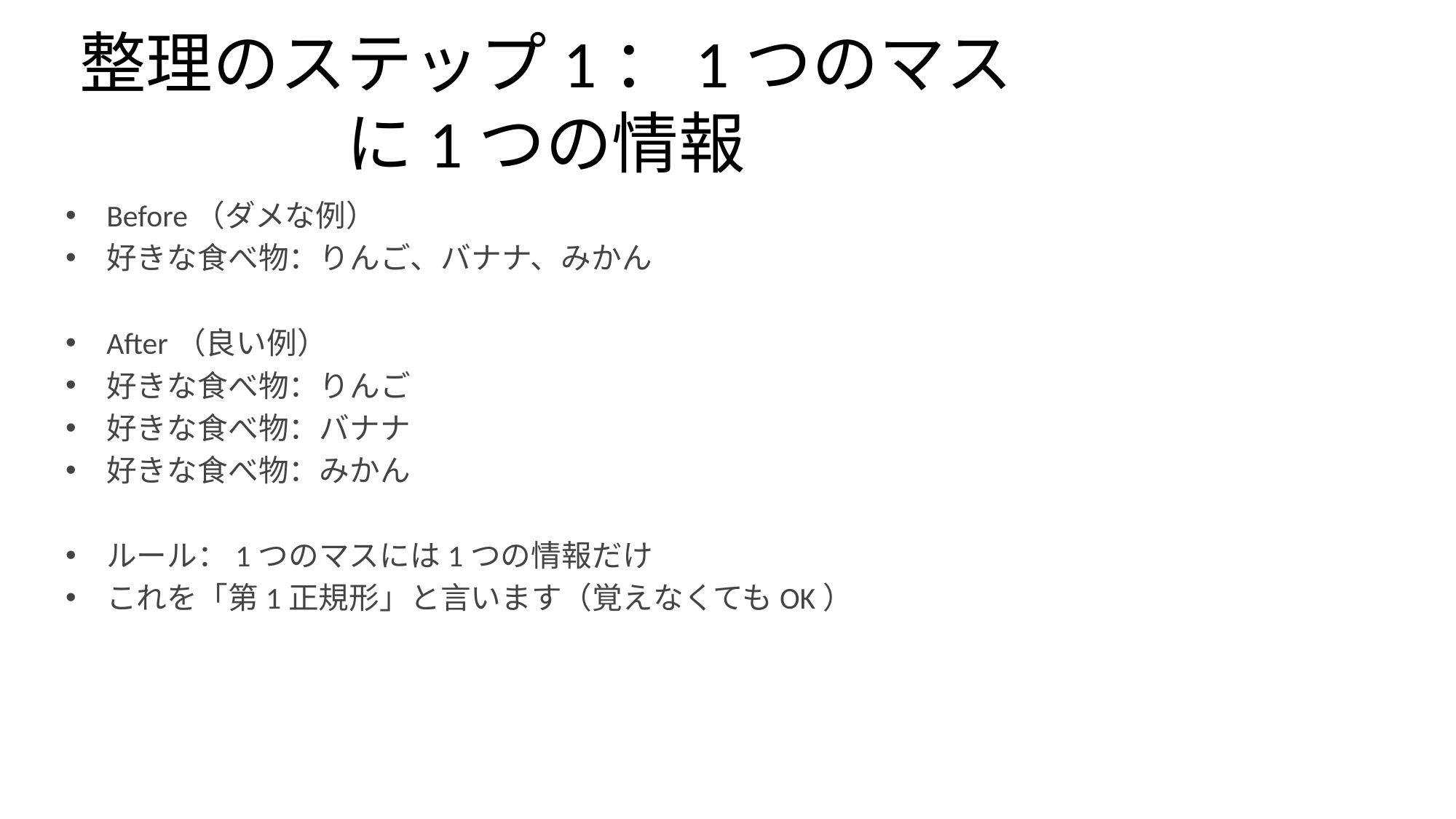

# 整理のステップ1：1つのマスに1つの情報
Before（ダメな例）
好きな食べ物：りんご、バナナ、みかん

After（良い例）
好きな食べ物：りんご
好きな食べ物：バナナ
好きな食べ物：みかん

ルール：1つのマスには1つの情報だけ
これを「第1正規形」と言います（覚えなくてもOK）